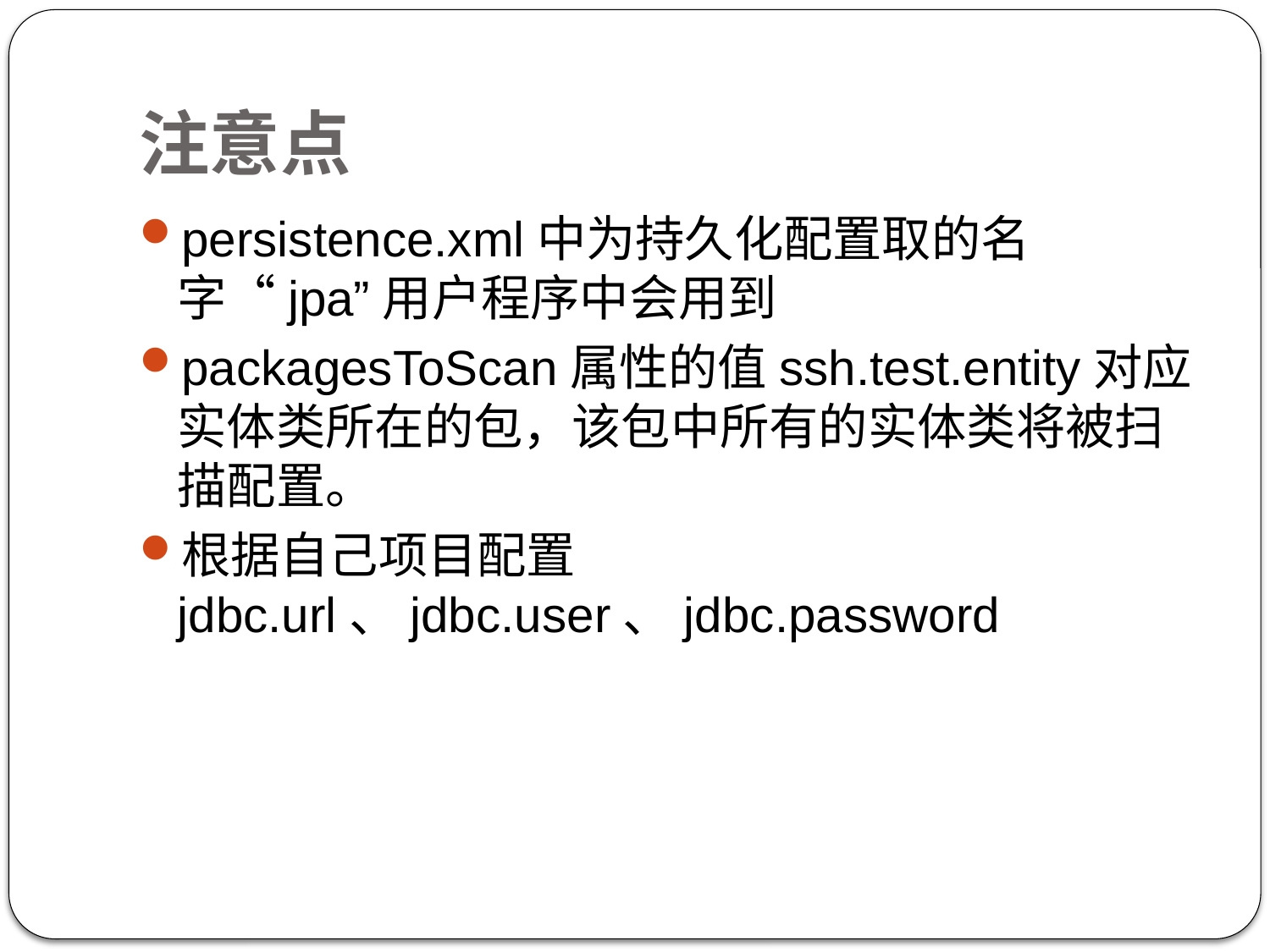

# 注意点
persistence.xml中为持久化配置取的名字“jpa”用户程序中会用到
packagesToScan属性的值ssh.test.entity对应实体类所在的包，该包中所有的实体类将被扫描配置。
根据自己项目配置jdbc.url、jdbc.user、jdbc.password